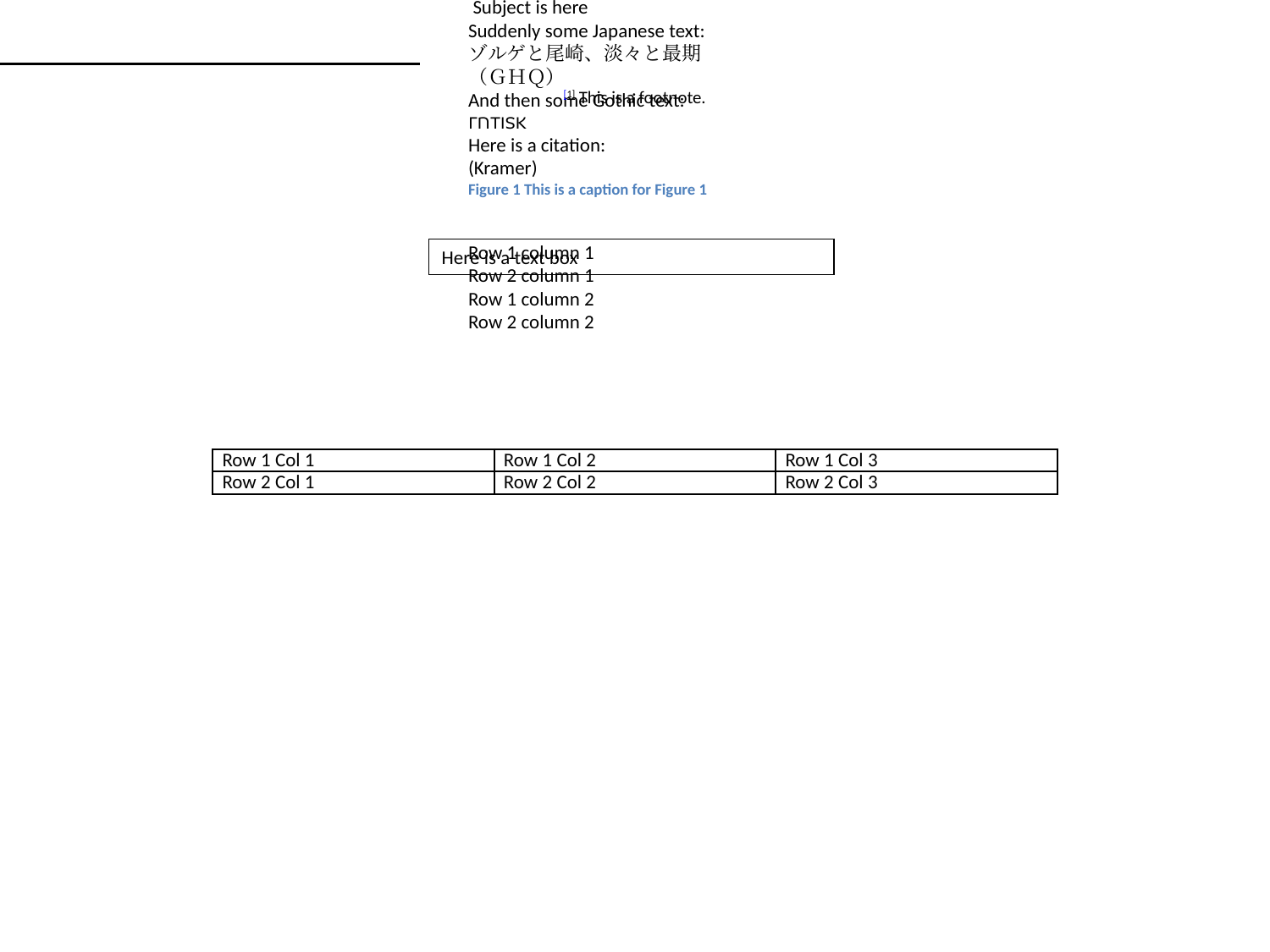

Footnote appears here[1]
Bold italic underline superscript subscript
Here is a list:
Bullet 1
Bullet 2
Bullet 3
Here is a numbered list:
Number bullet 1
Number bullet 2
Number bullet 3
 Keyword1 Keyword2
This is a hyperlink
 Subject is here
Suddenly some Japanese text:
ゾルゲと尾崎、淡々と最期
（ＧＨＱ）
And then some Gothic text:
𐌲𐌿𐍄𐌹𐍃𐌺
Here is a citation:
(Kramer)
Figure 1 This is a caption for Figure 1

Row 1 column 1
Row 2 column 1
Row 1 column 2
Row 2 column 2

[1] This is a footnote.
Here is a text box
#
| Row 1 Col 1 | Row 1 Col 2 | Row 1 Col 3 |
| --- | --- | --- |
| Row 2 Col 1 | Row 2 Col 2 | Row 2 Col 3 |